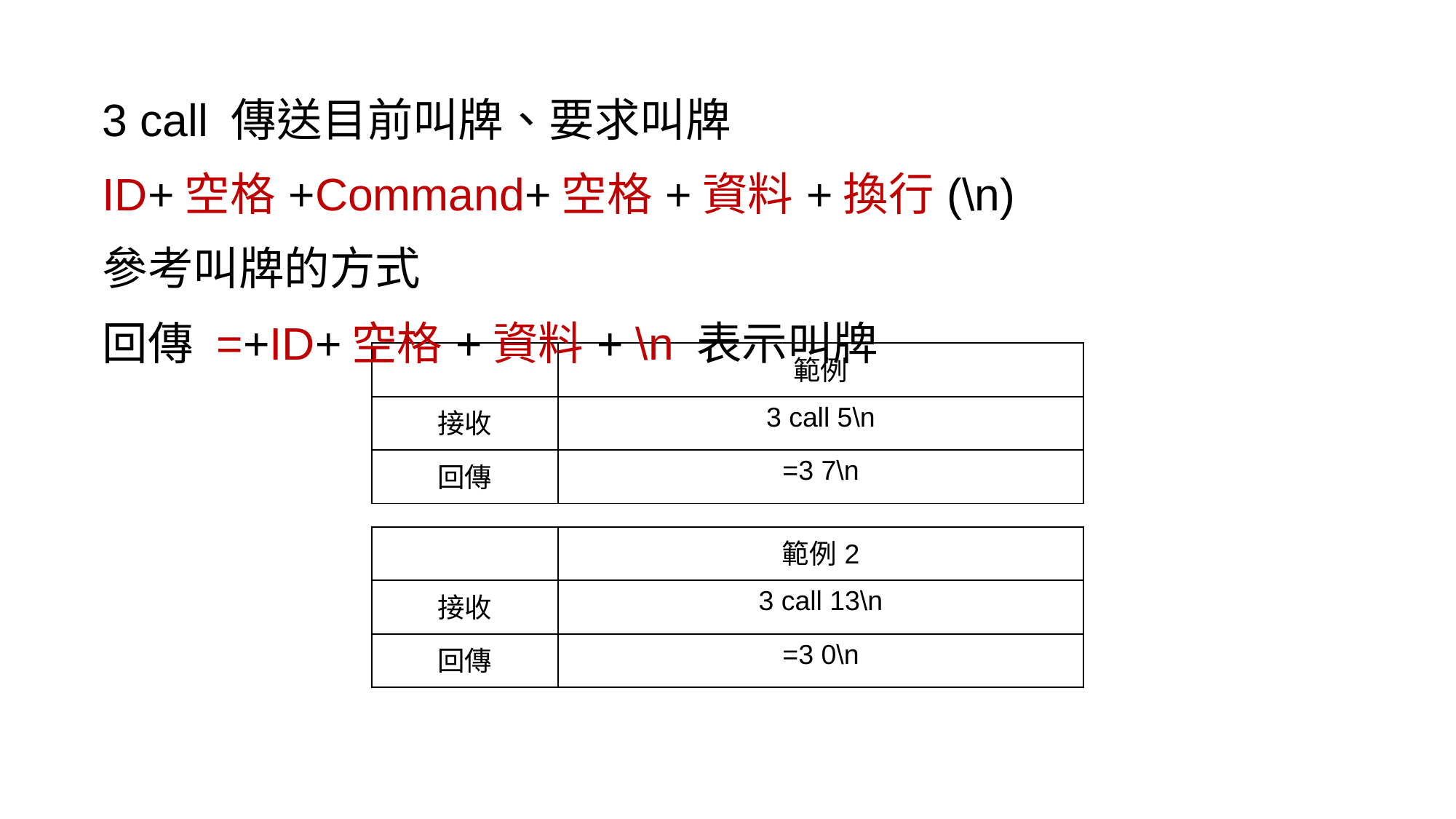

3 call 傳送目前叫牌、要求叫牌
ID+空格+Command+空格+資料+換行(\n)
參考叫牌的方式
回傳 =+ID+空格+資料+ \n 表示叫牌
|  | 範例 |
| --- | --- |
| 接收 | 3 call 5\n |
| 回傳 | =3 7\n |
|  | 範例2 |
| --- | --- |
| 接收 | 3 call 13\n |
| 回傳 | =3 0\n |